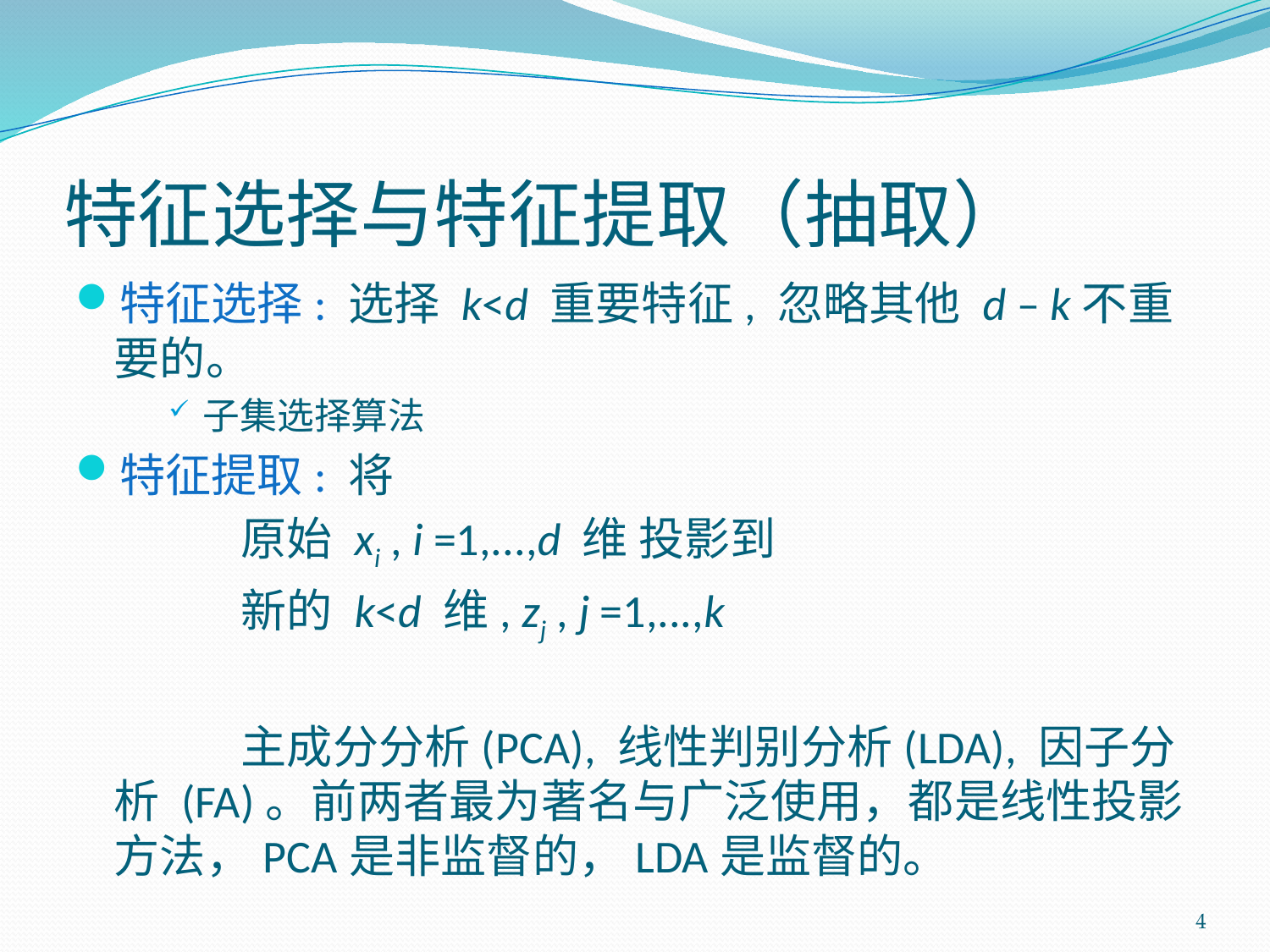

# 特征选择与特征提取（抽取）
特征选择: 选择 k<d 重要特征, 忽略其他 d – k不重要的。
子集选择算法
特征提取: 将
		原始 xi , i =1,...,d 维 投影到
		新的 k<d 维, zj , j =1,...,k

		主成分分析(PCA), 线性判别分析(LDA), 因子分析 (FA)。前两者最为著名与广泛使用，都是线性投影方法，PCA是非监督的，LDA是监督的。
4